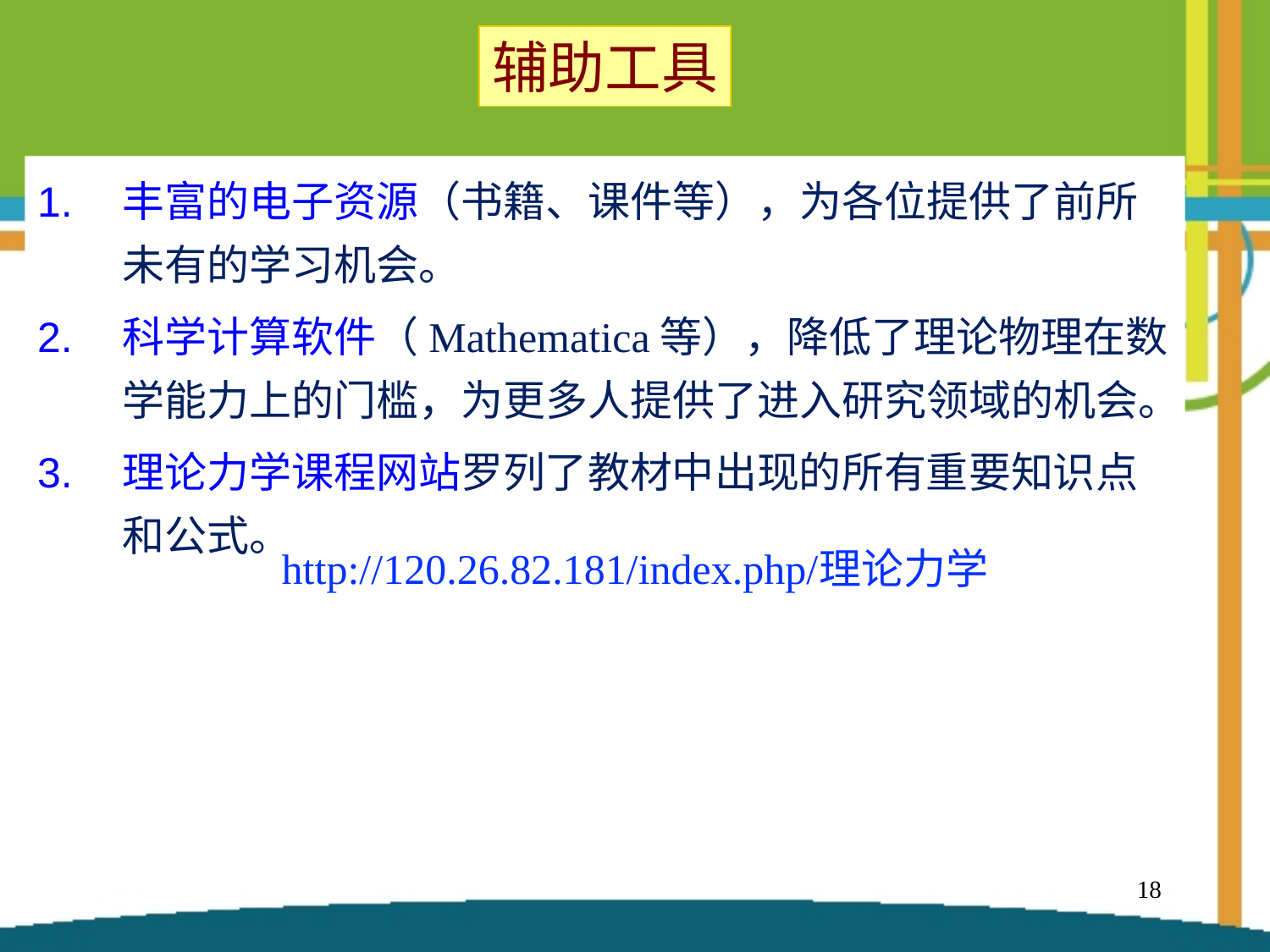

辅助工具
丰富的电子资源（书籍、课件等），为各位提供了前所未有的学习机会。
科学计算软件（Mathematica等），降低了理论物理在数学能力上的门槛，为更多人提供了进入研究领域的机会。
理论力学课程网站罗列了教材中出现的所有重要知识点和公式。

http://120.26.82.181/index.php/理论力学
18